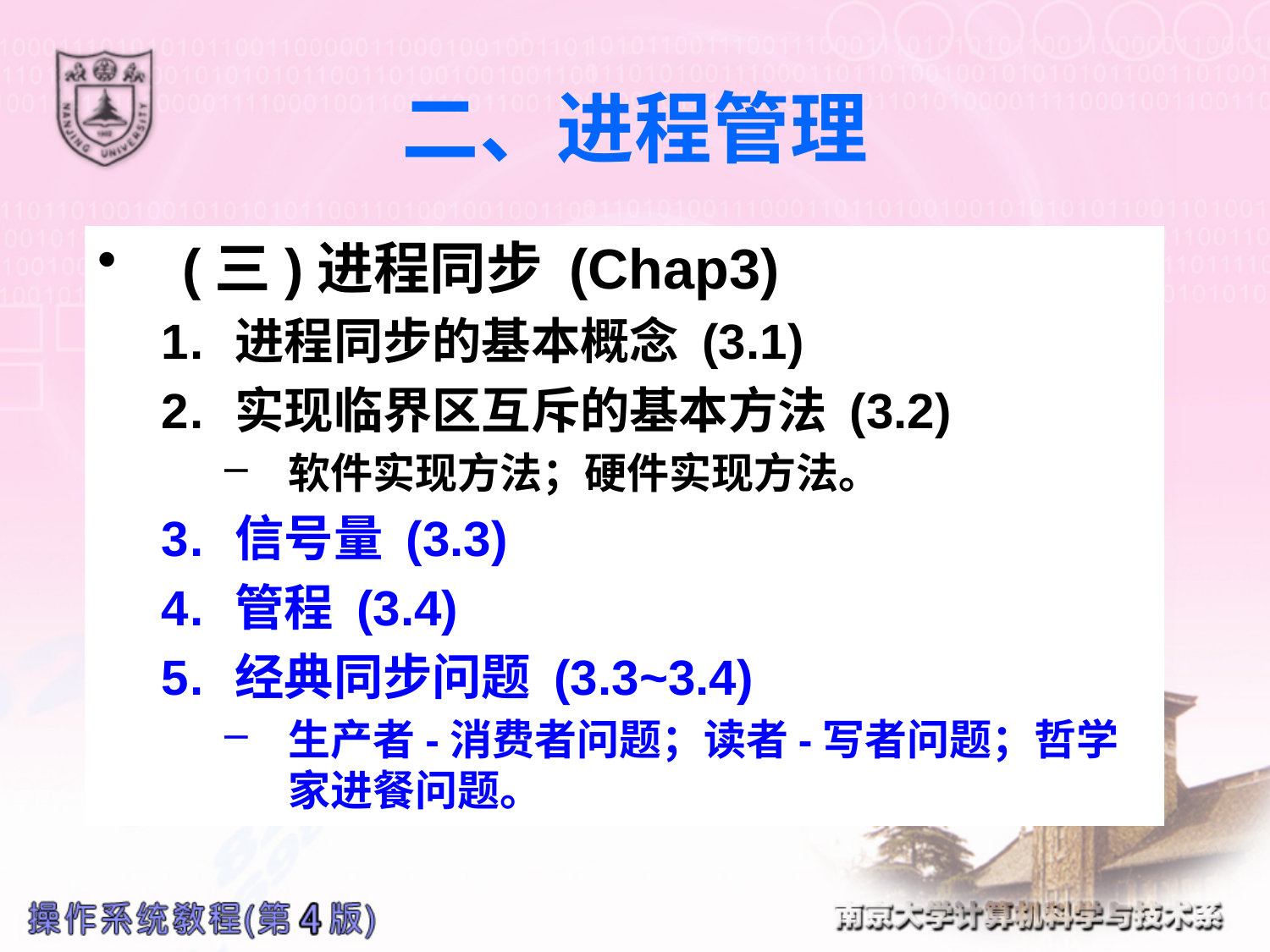

# 二、进程管理
(三)进程同步 (Chap3)
进程同步的基本概念 (3.1)
实现临界区互斥的基本方法 (3.2)
软件实现方法；硬件实现方法。
信号量 (3.3)
管程 (3.4)
经典同步问题 (3.3~3.4)
生产者-消费者问题；读者-写者问题；哲学家进餐问题。